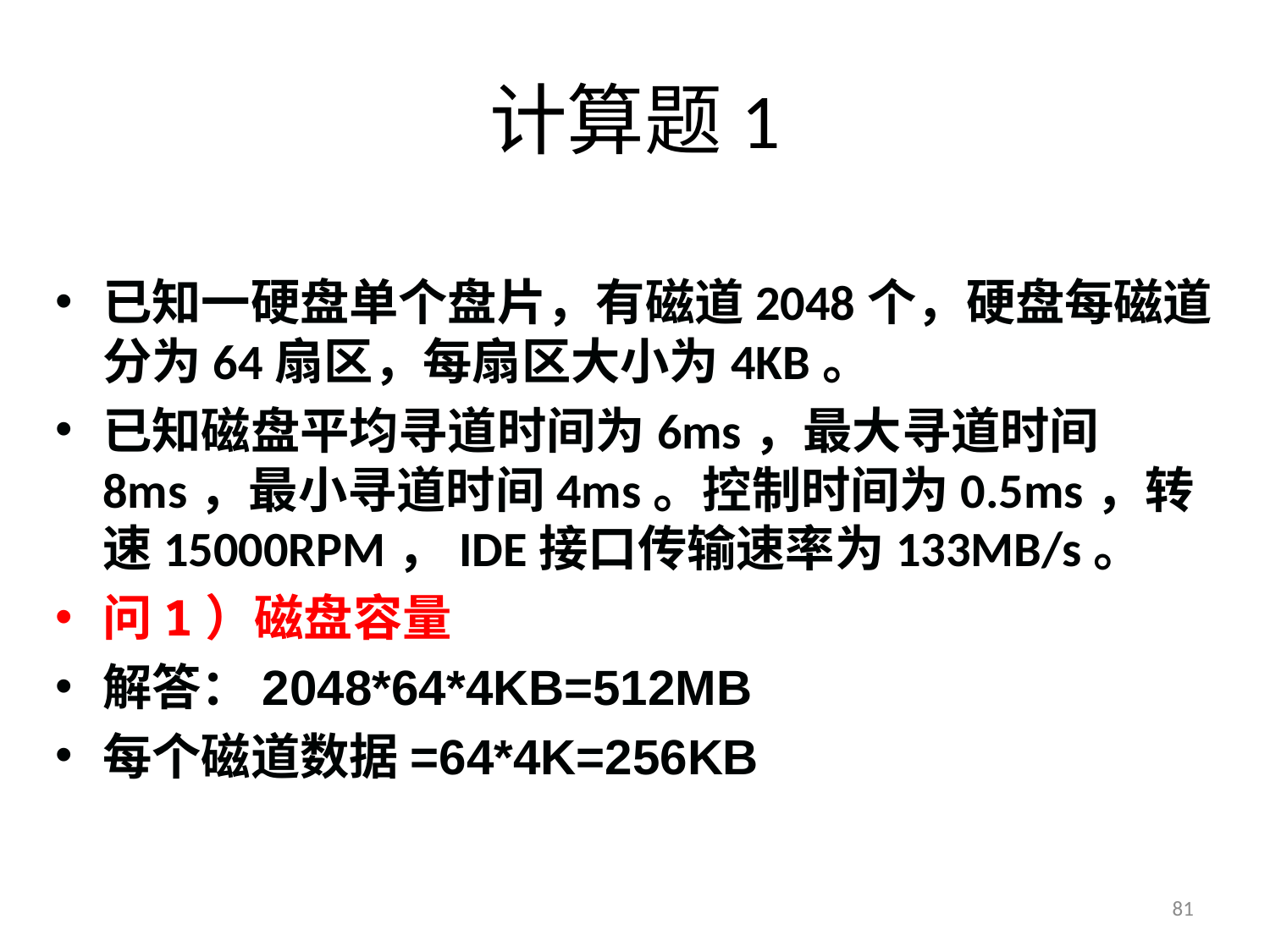

计算题1
已知一硬盘单个盘片，有磁道2048个，硬盘每磁道分为64扇区，每扇区大小为4KB。
已知磁盘平均寻道时间为6ms，最大寻道时间8ms，最小寻道时间4ms。控制时间为0.5ms，转速15000RPM，IDE接口传输速率为133MB/s。
问1）磁盘容量
解答：2048*64*4KB=512MB
每个磁道数据=64*4K=256KB
81